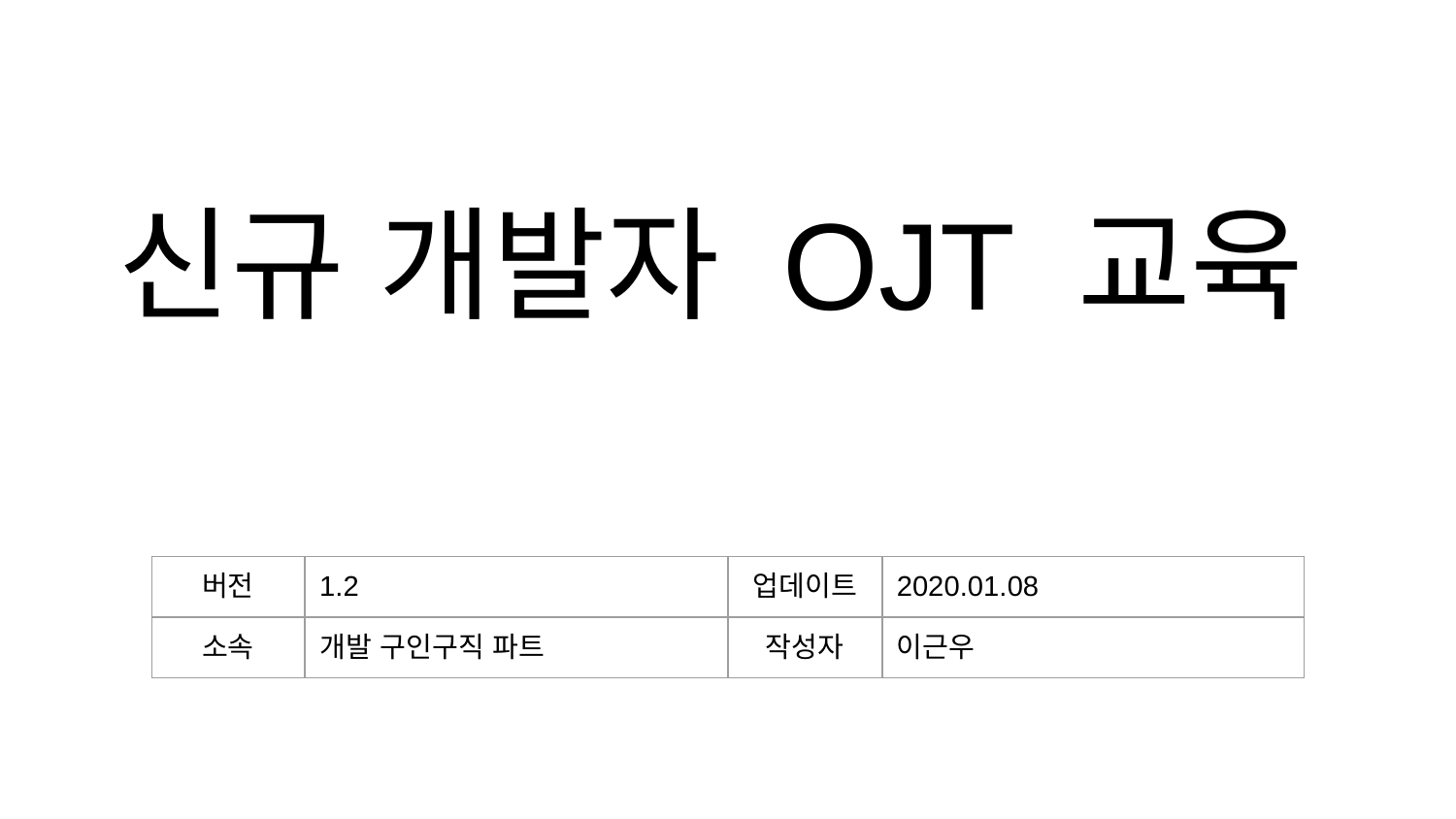

신규 개발자 OJT 교육
| 버전 | 1.2 | 업데이트 | 2020.01.08 |
| --- | --- | --- | --- |
| 소속 | 개발 구인구직 파트 | 작성자 | 이근우 |